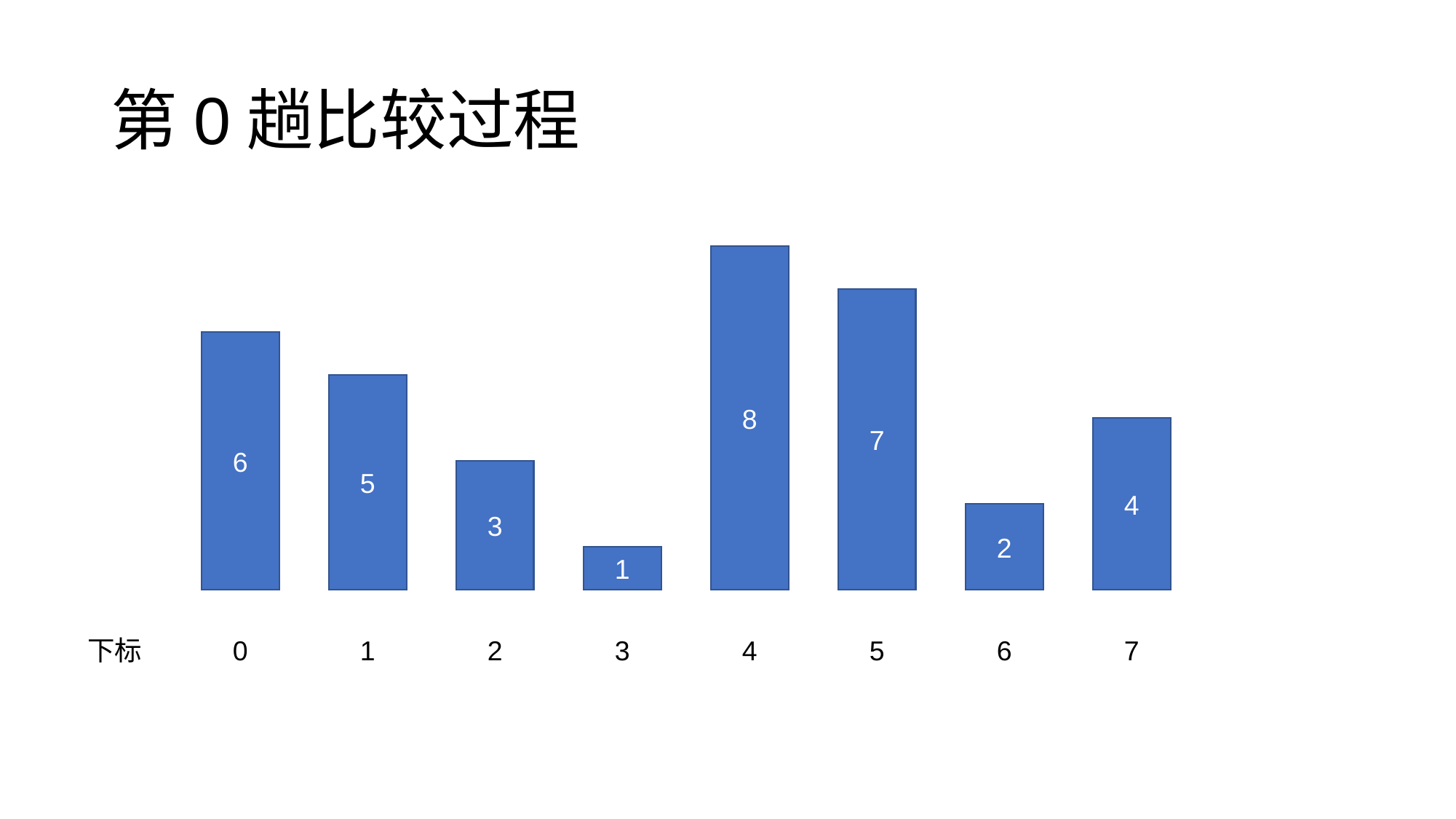

# 第0趟比较过程
8
7
6
5
4
3
2
1
下标
0
1
2
3
4
5
6
7